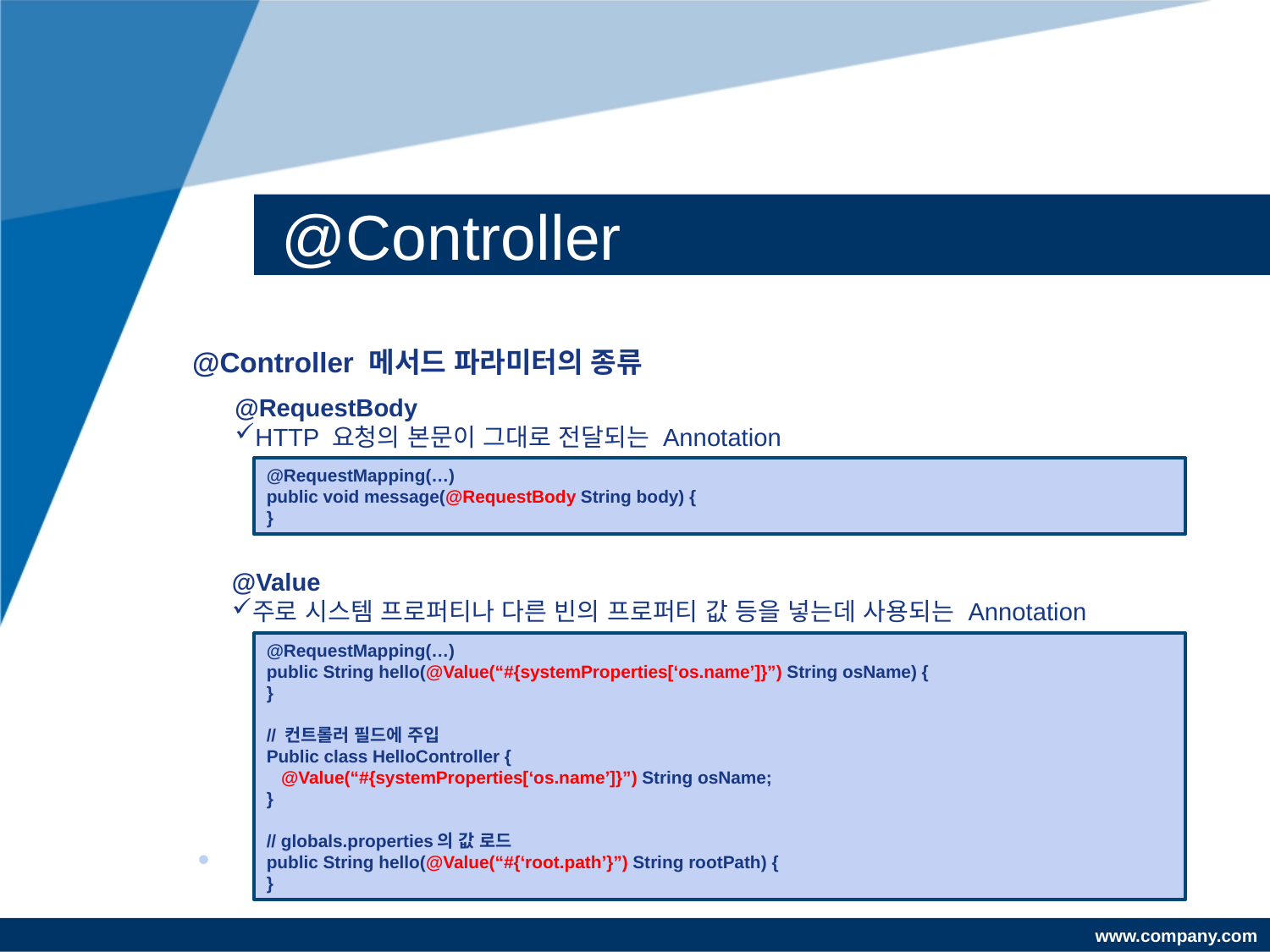

# @Controller
@Controller 메서드 파라미터의 종류
@RequestBody
HTTP 요청의 본문이 그대로 전달되는 Annotation
@RequestMapping(…)
public void message(@RequestBody String body) {
}
@Value
주로 시스템 프로퍼티나 다른 빈의 프로퍼티 값 등을 넣는데 사용되는 Annotation
@RequestMapping(…)
public String hello(@Value(“#{systemProperties[‘os.name’]}”) String osName) {
}

// 컨트롤러 필드에 주입
Public class HelloController {
   @Value(“#{systemProperties[‘os.name’]}”) String osName;
}

// globals.properties의 값 로드
public String hello(@Value(“#{‘root.path’}”) String rootPath) {
}